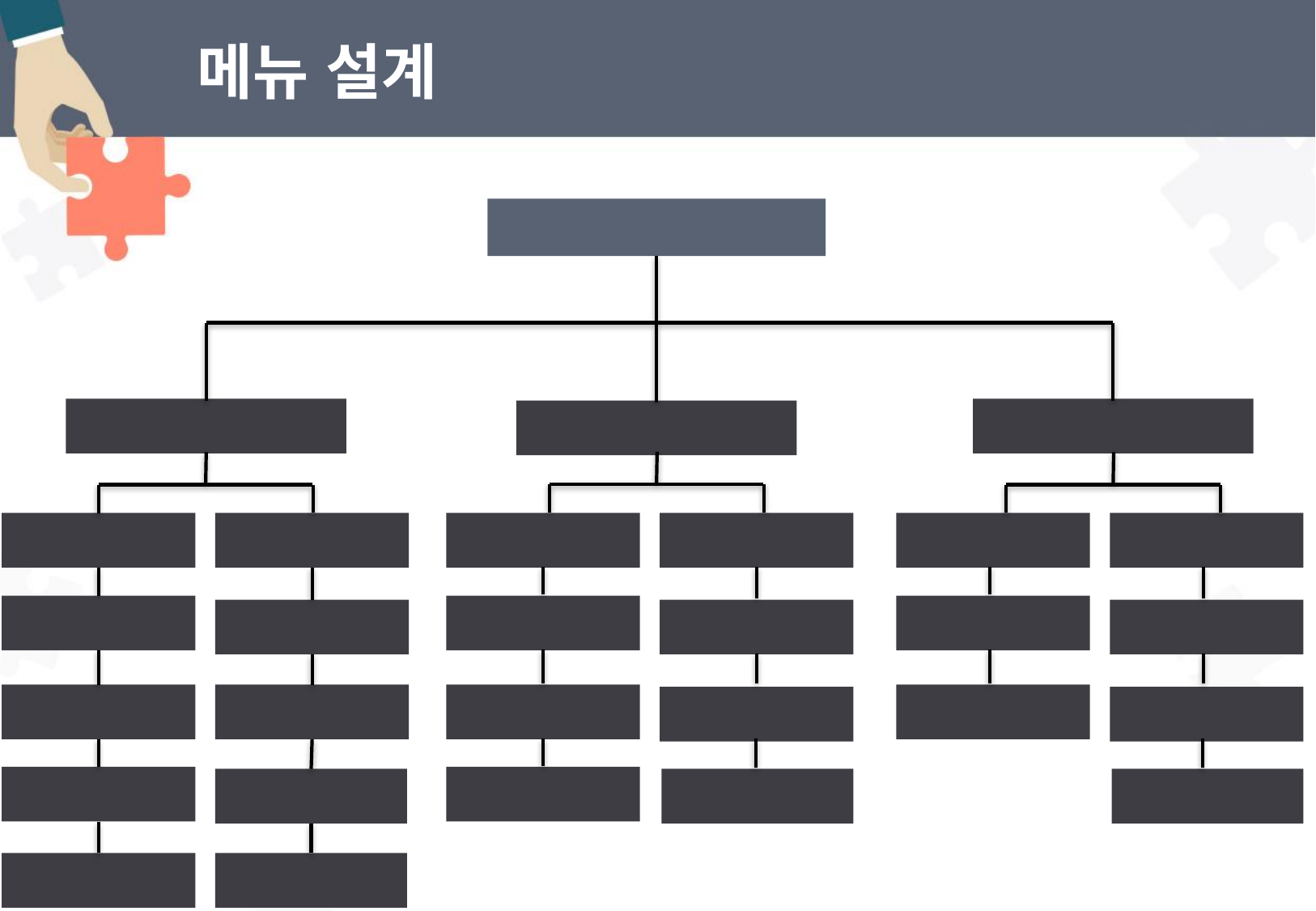

# 메뉴 설계
상품
신발
상의
하의
구두
부츠
데님 팬츠
코튼 팬츠
반팔 티셔츠
카라 티셔츠
샌들/슬리퍼
수트 팬츠/
슬랙스
긴팔 티셔츠
신발 용품
트레이닝/
조거 팬츠
맨투맨/
스웨트셔츠
후드 스웨트셔츠/
후드 집업
캔버스/단화
쇼트 팬츠
민소매 티셔츠
런닝/
피트니스화
스커트
레깅스
셔츠/블라우스
기타
비회원 구매하기
기타
후드 스웨트셔츠/
후드 집업
기타